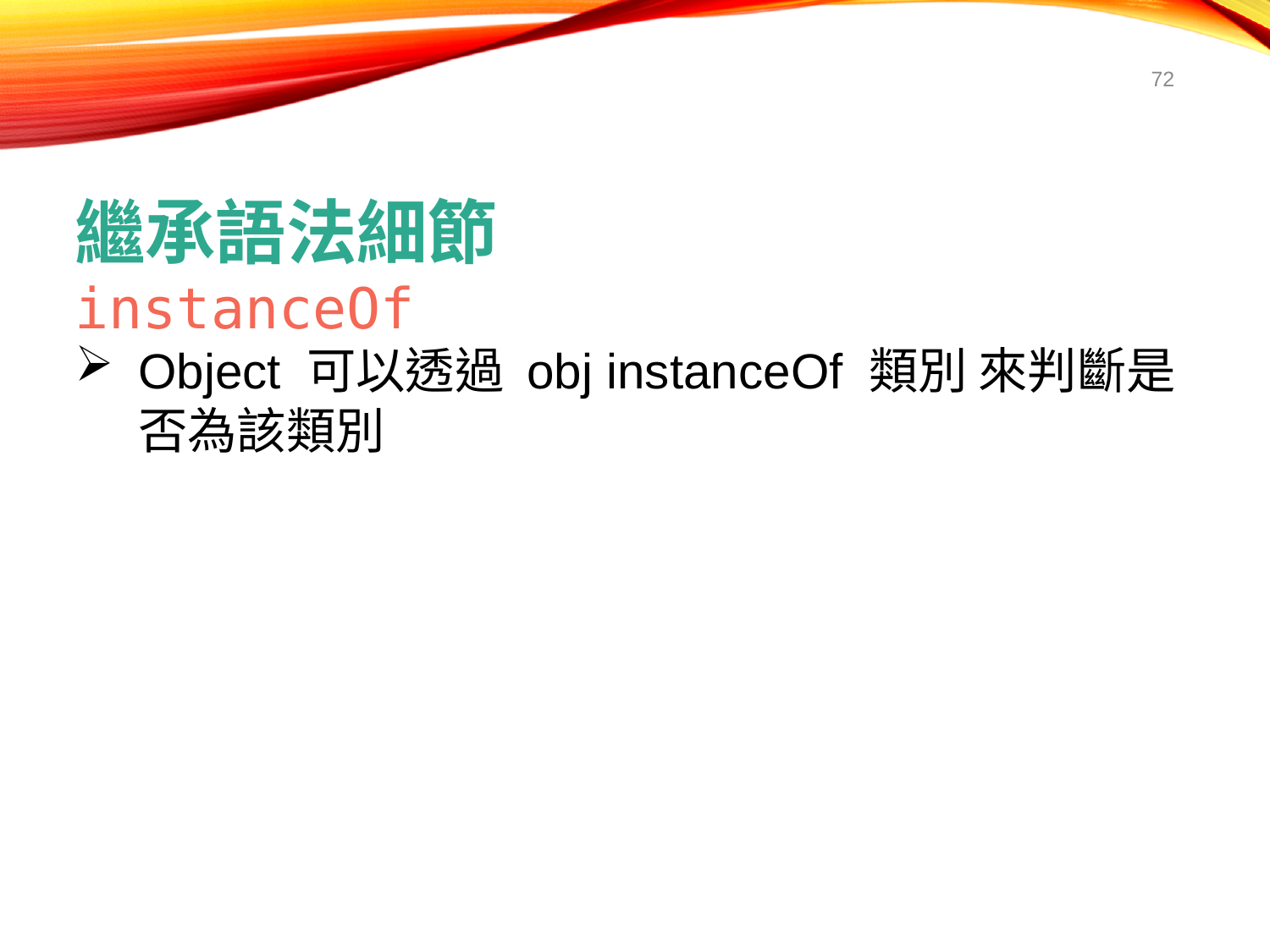

72
繼承語法細節
instanceOf
Object 可以透過 obj instanceOf 類別 來判斷是否為該類別